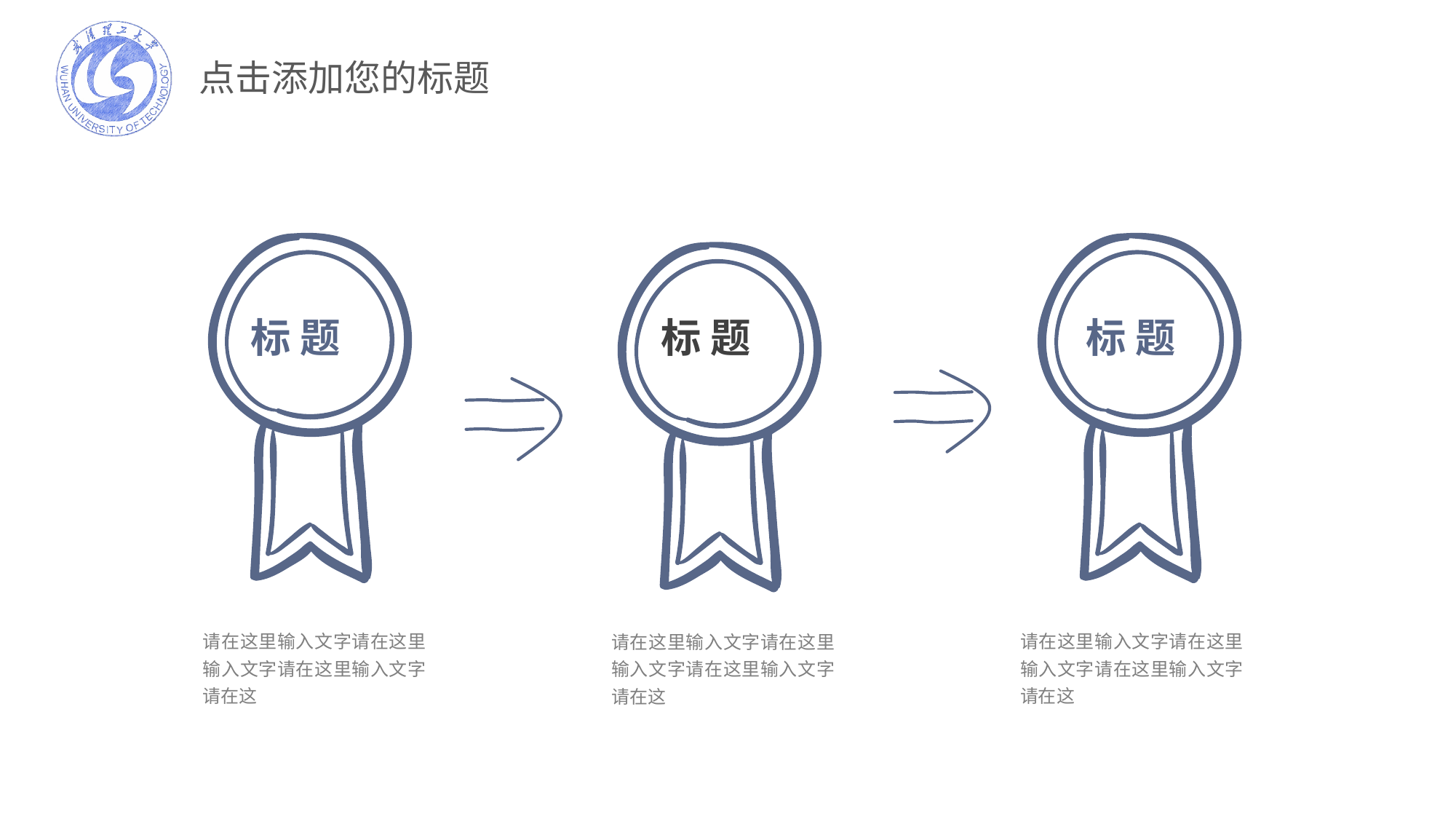

标 题

标 题

标 题

请在这里输入文字请在这里输入文字请在这里输入文字请在这
请在这里输入文字请在这里输入文字请在这里输入文字请在这
请在这里输入文字请在这里输入文字请在这里输入文字请在这